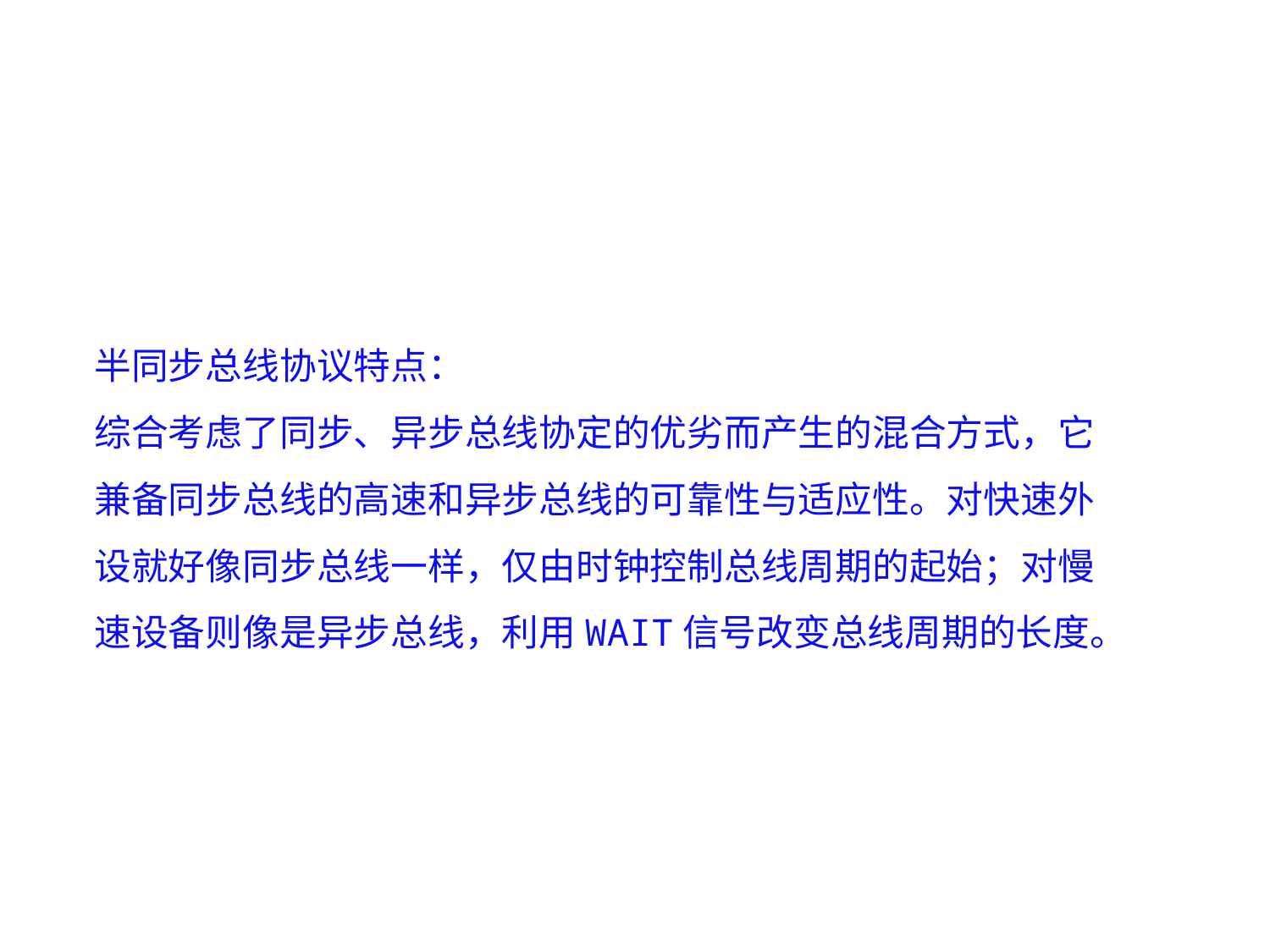

半同步总线协议特点：
综合考虑了同步、异步总线协定的优劣而产生的混合方式，它兼备同步总线的高速和异步总线的可靠性与适应性。对快速外设就好像同步总线一样，仅由时钟控制总线周期的起始；对慢速设备则像是异步总线，利用WAIT信号改变总线周期的长度。